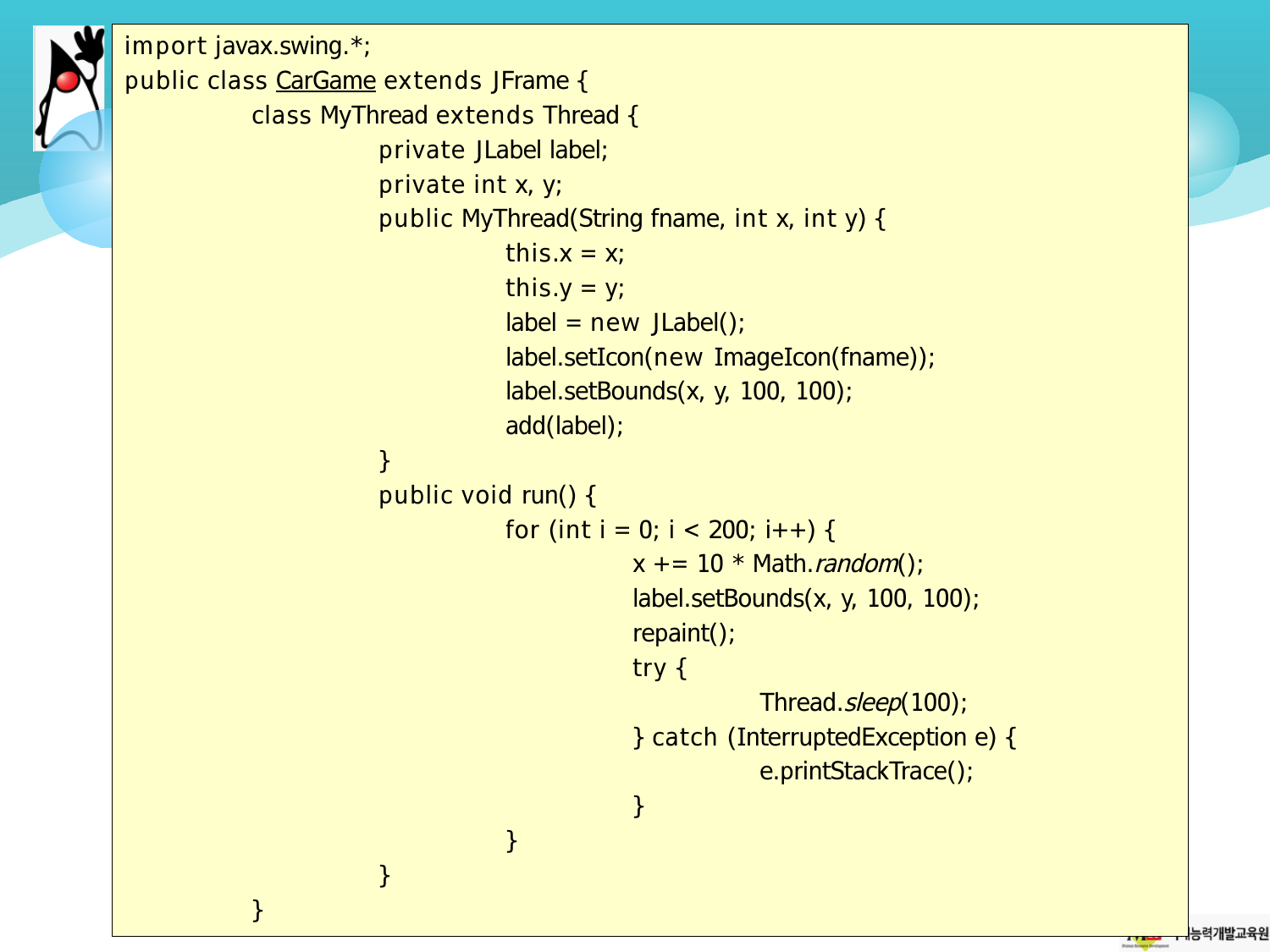

# 예제
import javax.swing.*;
public class CarGame extends JFrame {
	class MyThread extends Thread {
		private JLabel label;
		private int x, y;
		public MyThread(String fname, int x, int y) {
			this.x = x;
			this.y = y;
			label = new JLabel();
			label.setIcon(new ImageIcon(fname));
			label.setBounds(x, y, 100, 100);
			add(label);
		}
		public void run() {
			for (int i = 0; i < 200; i++) {
				x += 10 * Math.random();
				label.setBounds(x, y, 100, 100);
				repaint();
				try {
					Thread.sleep(100);
				} catch (InterruptedException e) {
					e.printStackTrace();
				}
			}
		}
	}